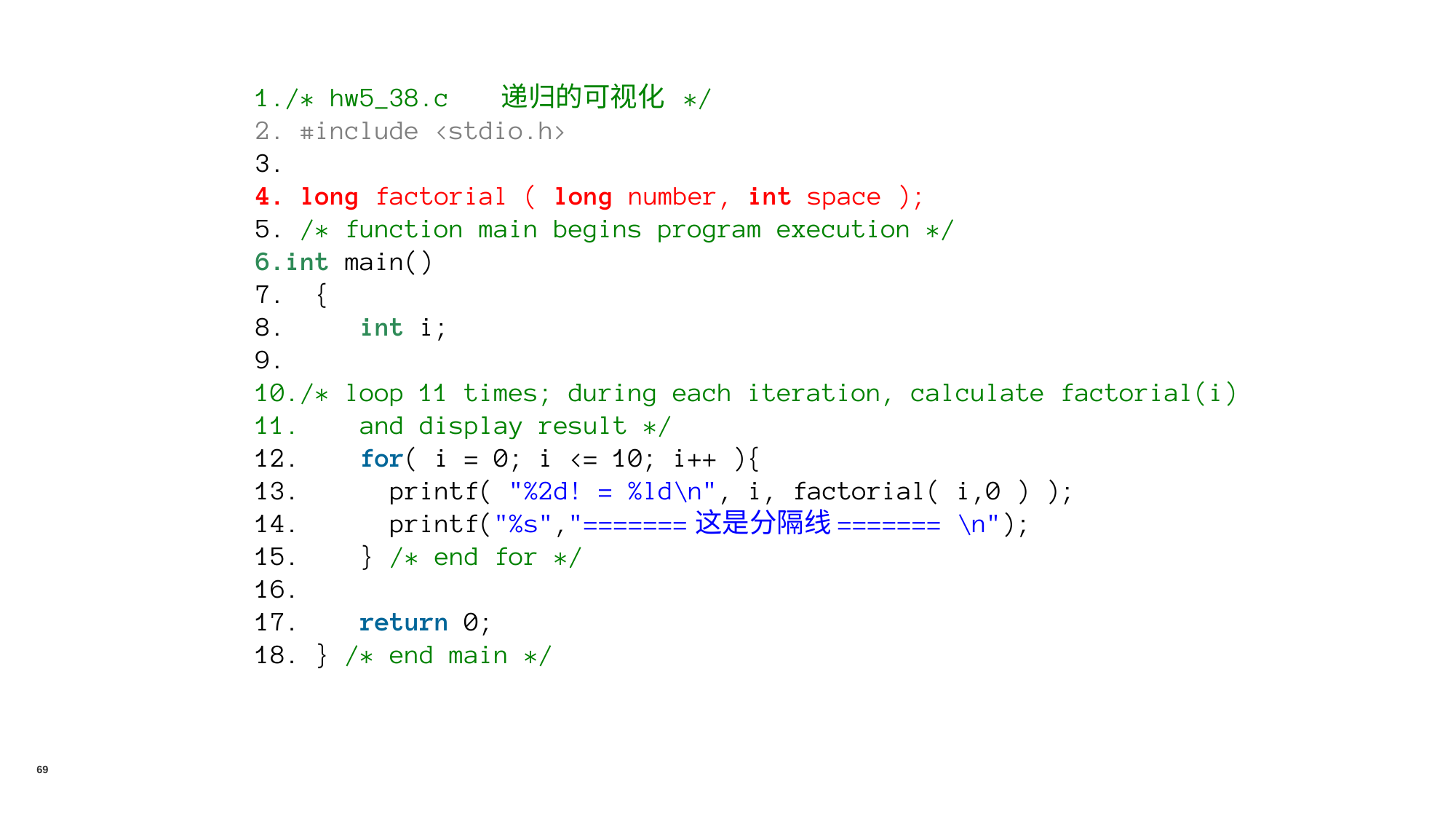

/* hw5_38.c   递归的可视化  */
 #include <stdio.h>

 long factorial ( long number, int space );
 /* function main begins program execution */
int main()
  {
     int i;

/* loop 11 times; during each iteration, calculate factorial(i)
    and display result */
    for( i = 0; i <= 10; i++ ){
      printf( "%2d! = %ld\n", i, factorial( i,0 ) );
      printf("%s","=======这是分隔线======= \n");
    } /* end for */

    return 0;
 } /* end main */
69